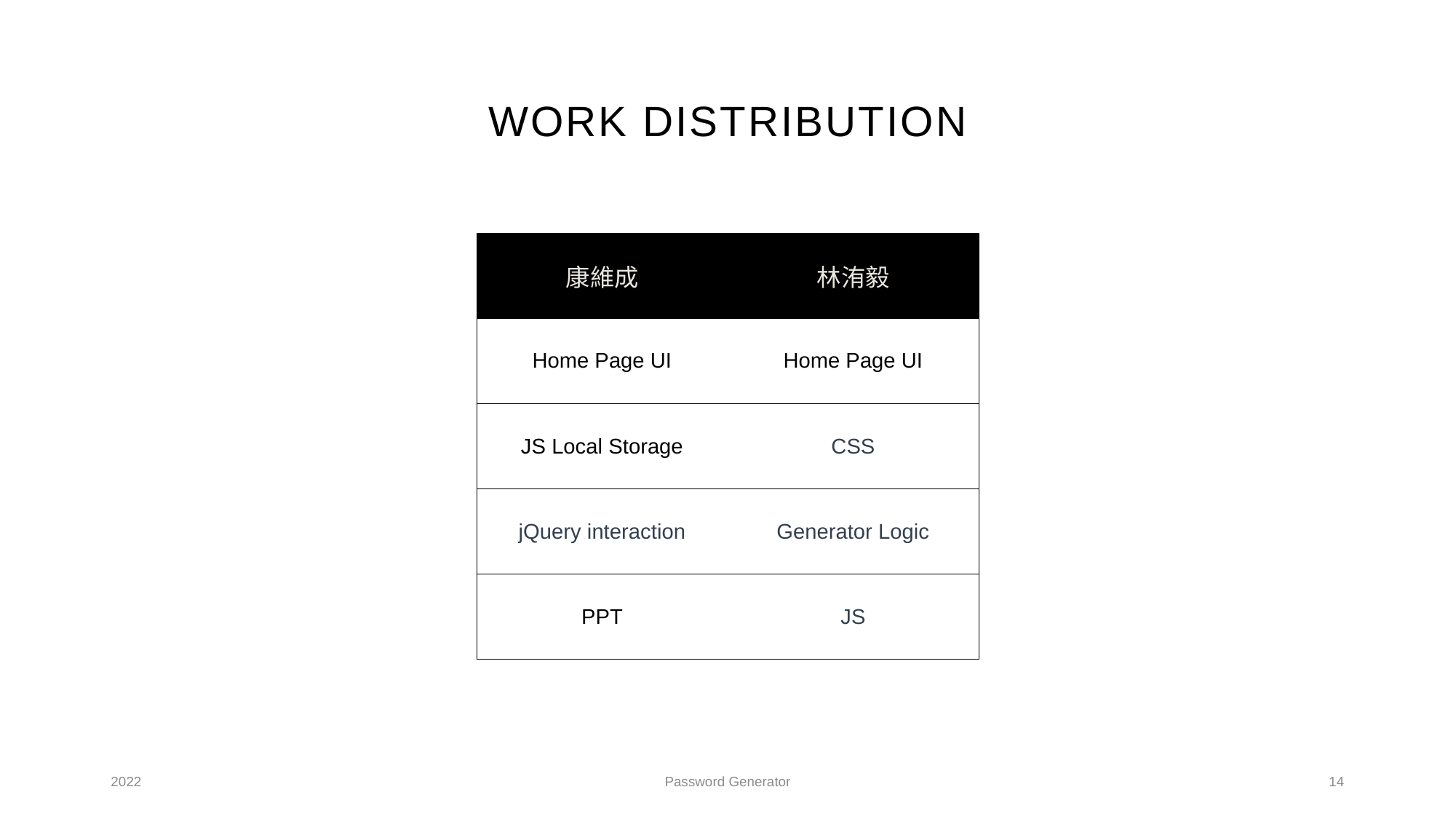

# Work distribution
| 康維成 | 林洧毅 |
| --- | --- |
| Home Page UI | Home Page UI |
| JS Local Storage | CSS |
| jQuery interaction | Generator Logic​ |
| PPT | JS |
2022
Password Generator
14